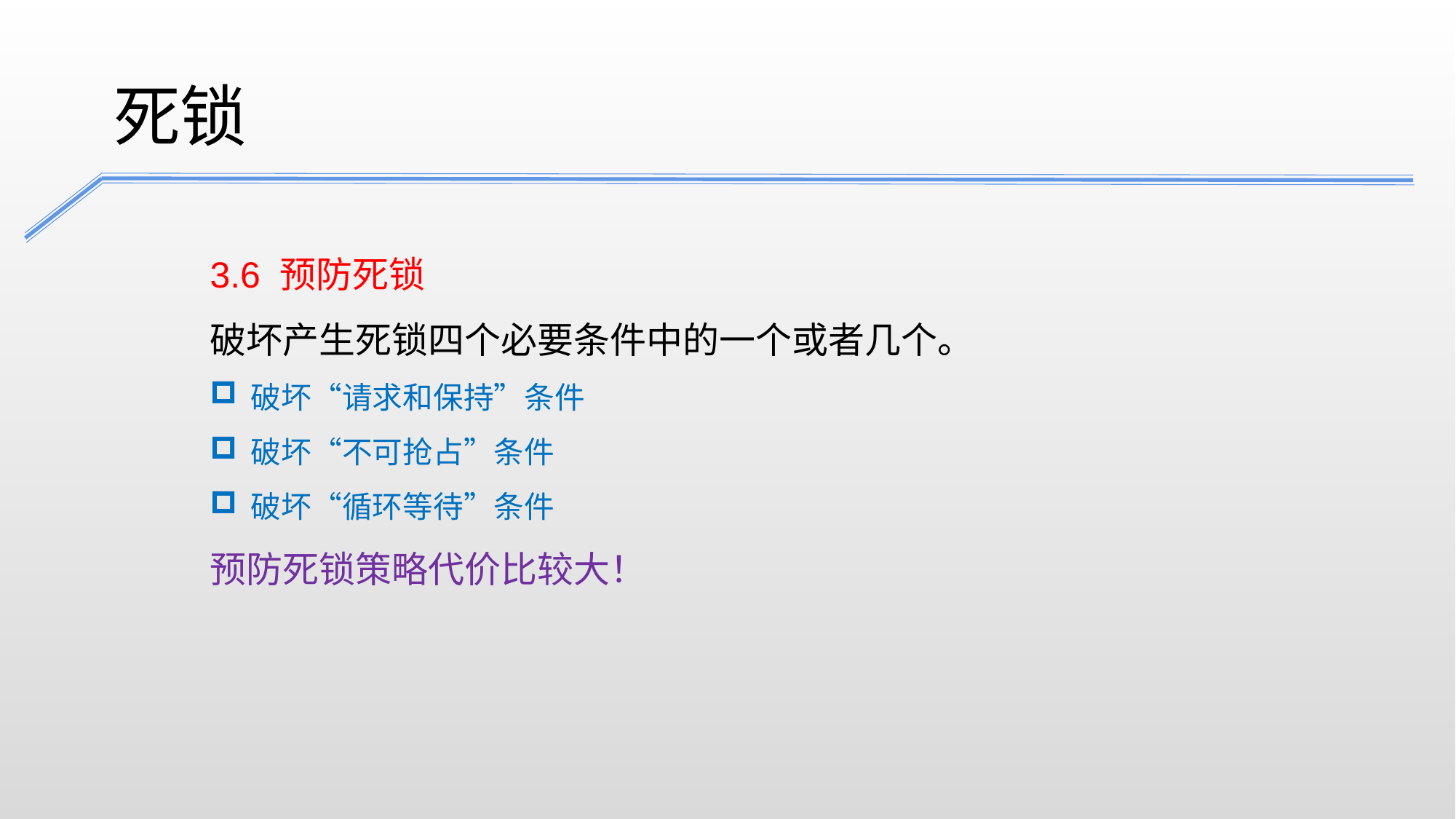

死锁

3.6 预防死锁
破坏产生死锁四个必要条件中的一个或者几个。
破坏“请求和保持”条件
破坏“不可抢占”条件
破坏“循环等待”条件
预防死锁策略代价比较大！